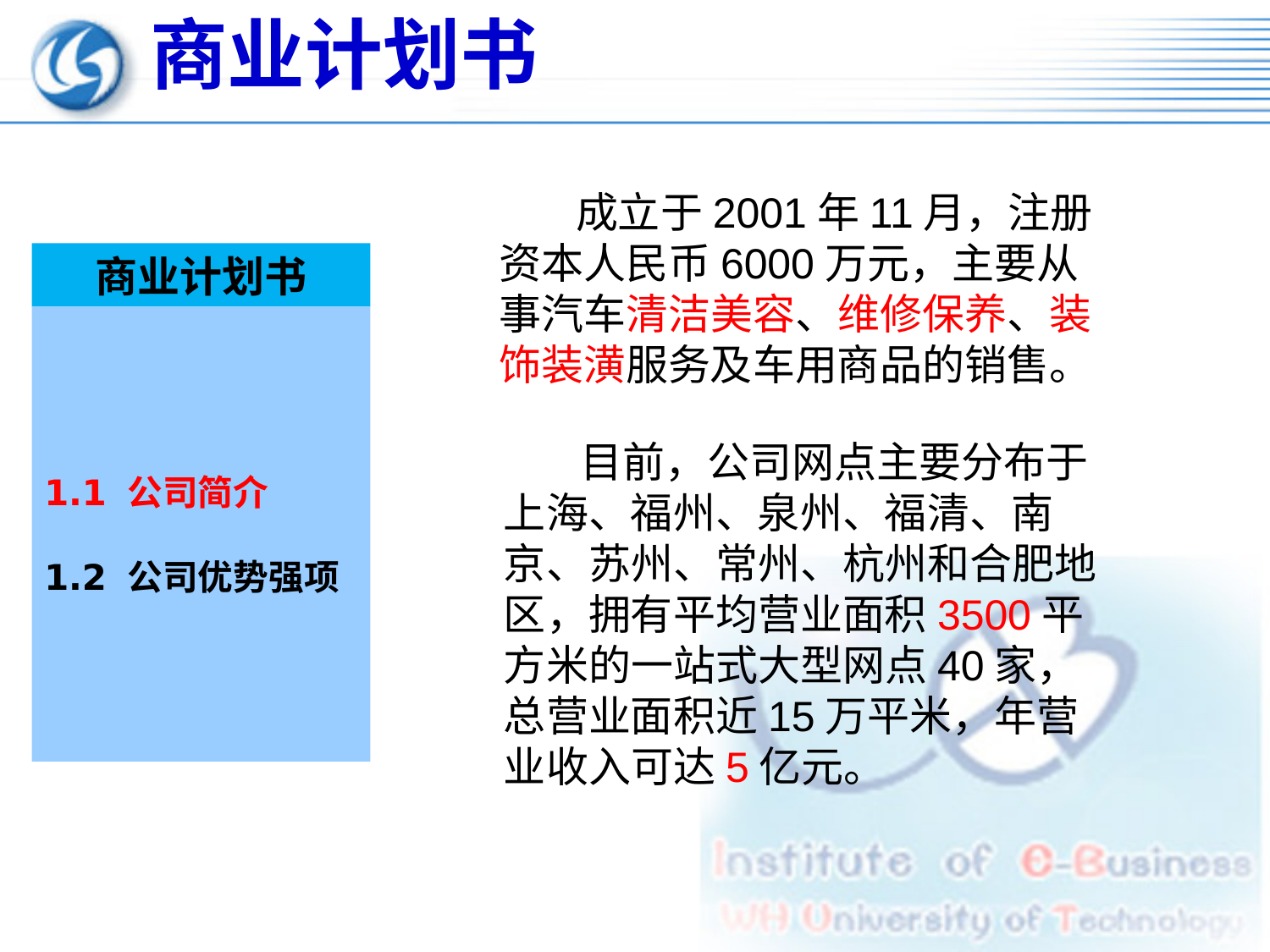

商业计划书
       成立于2001年11月，注册资本人民币6000万元，主要从事汽车清洁美容、维修保养、装饰装潢服务及车用商品的销售。
商业计划书
1.1 公司简介

1.2 公司优势强项
       目前，公司网点主要分布于上海、福州、泉州、福清、南京、苏州、常州、杭州和合肥地区，拥有平均营业面积3500平方米的一站式大型网点40家，总营业面积近15万平米，年营业收入可达5亿元。